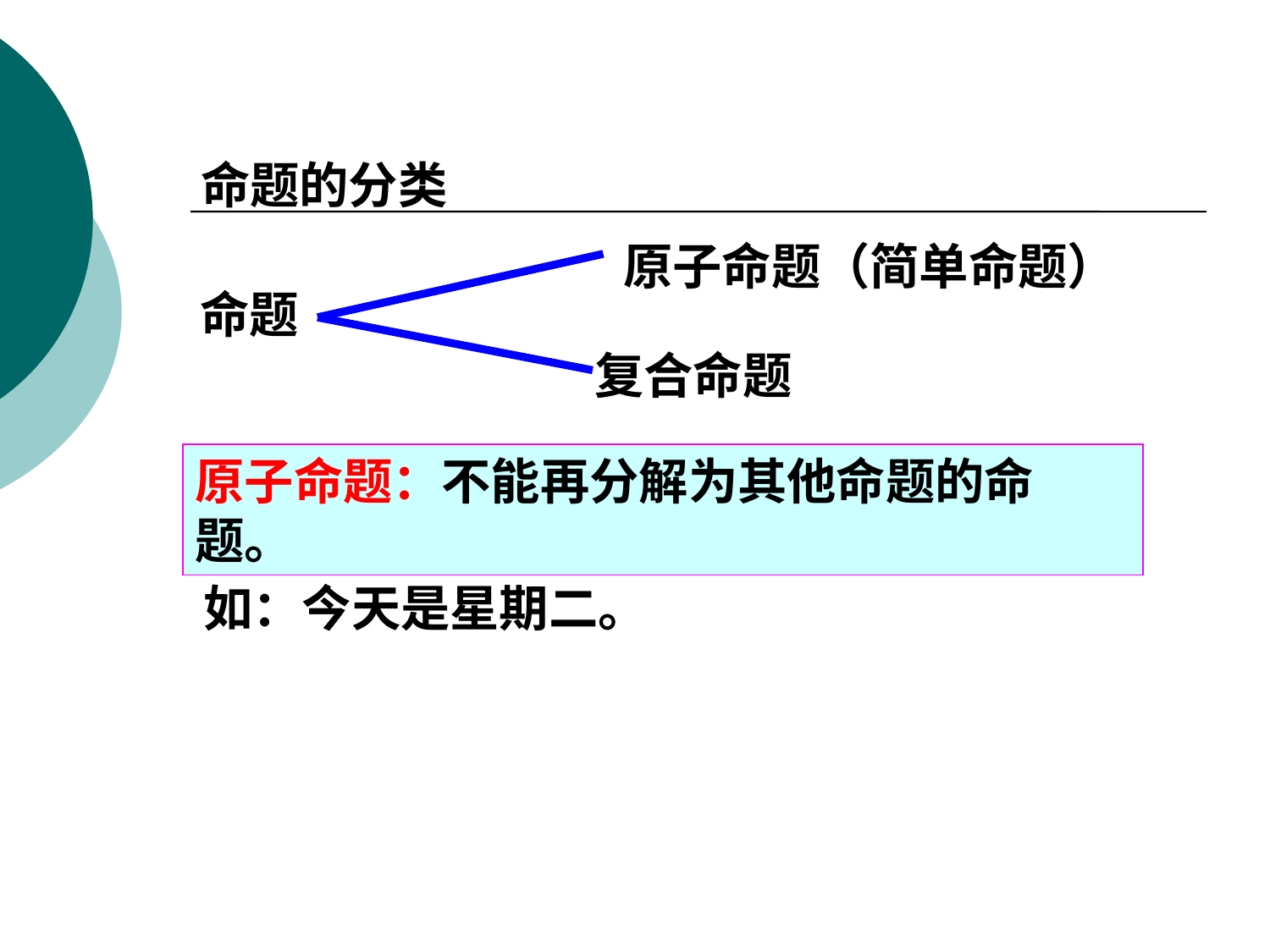

命题的分类
原子命题（简单命题）

命题
复合命题
原子命题：不能再分解为其他命题的命题。
如：今天是星期二。